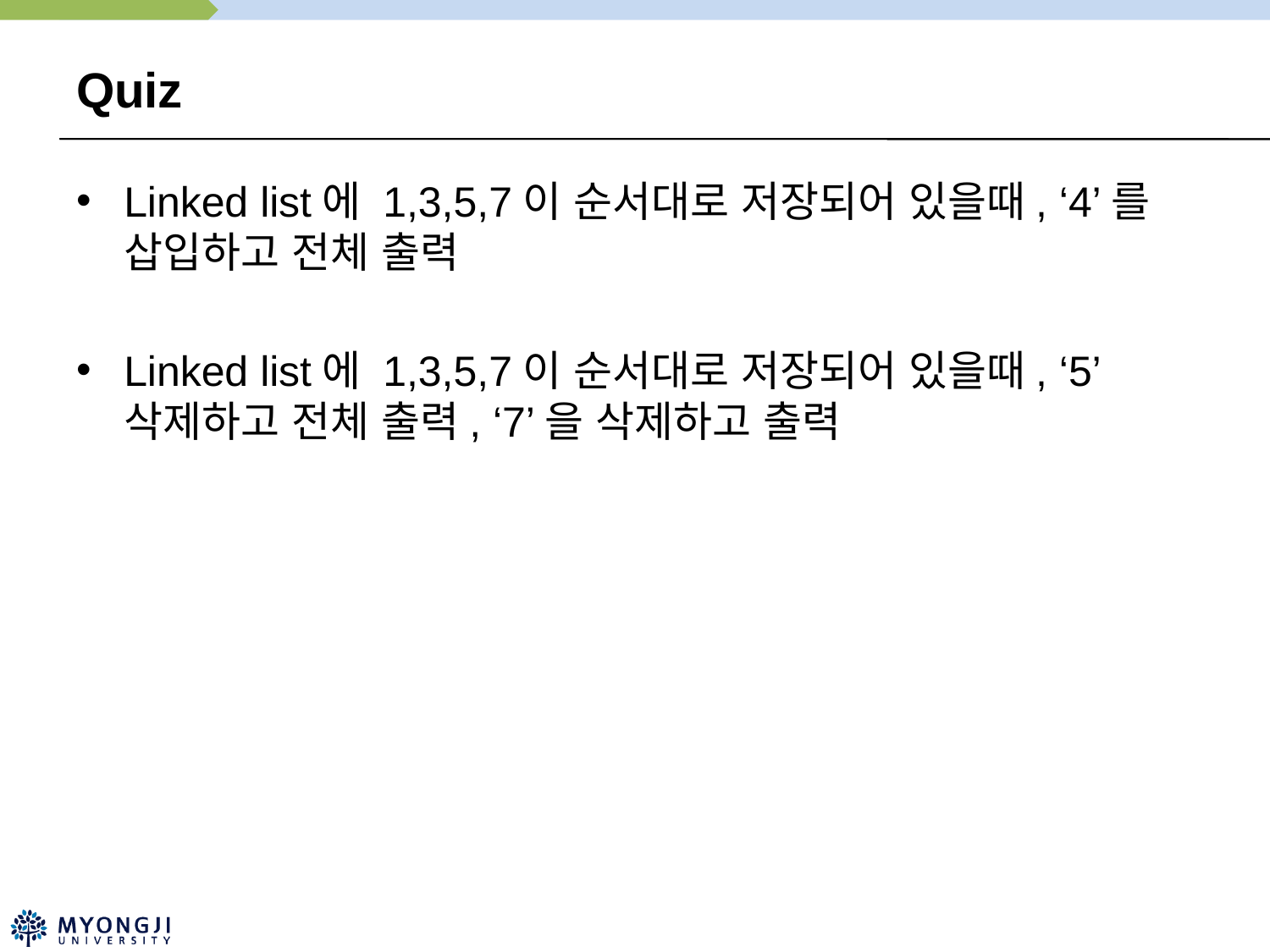

# Quiz
Linked list에 1,3,5,7이 순서대로 저장되어 있을때, ‘4’를 삽입하고 전체 출력

Linked list에 1,3,5,7이 순서대로 저장되어 있을때, ‘5’삭제하고 전체 출력, ‘7’을 삭제하고 출력